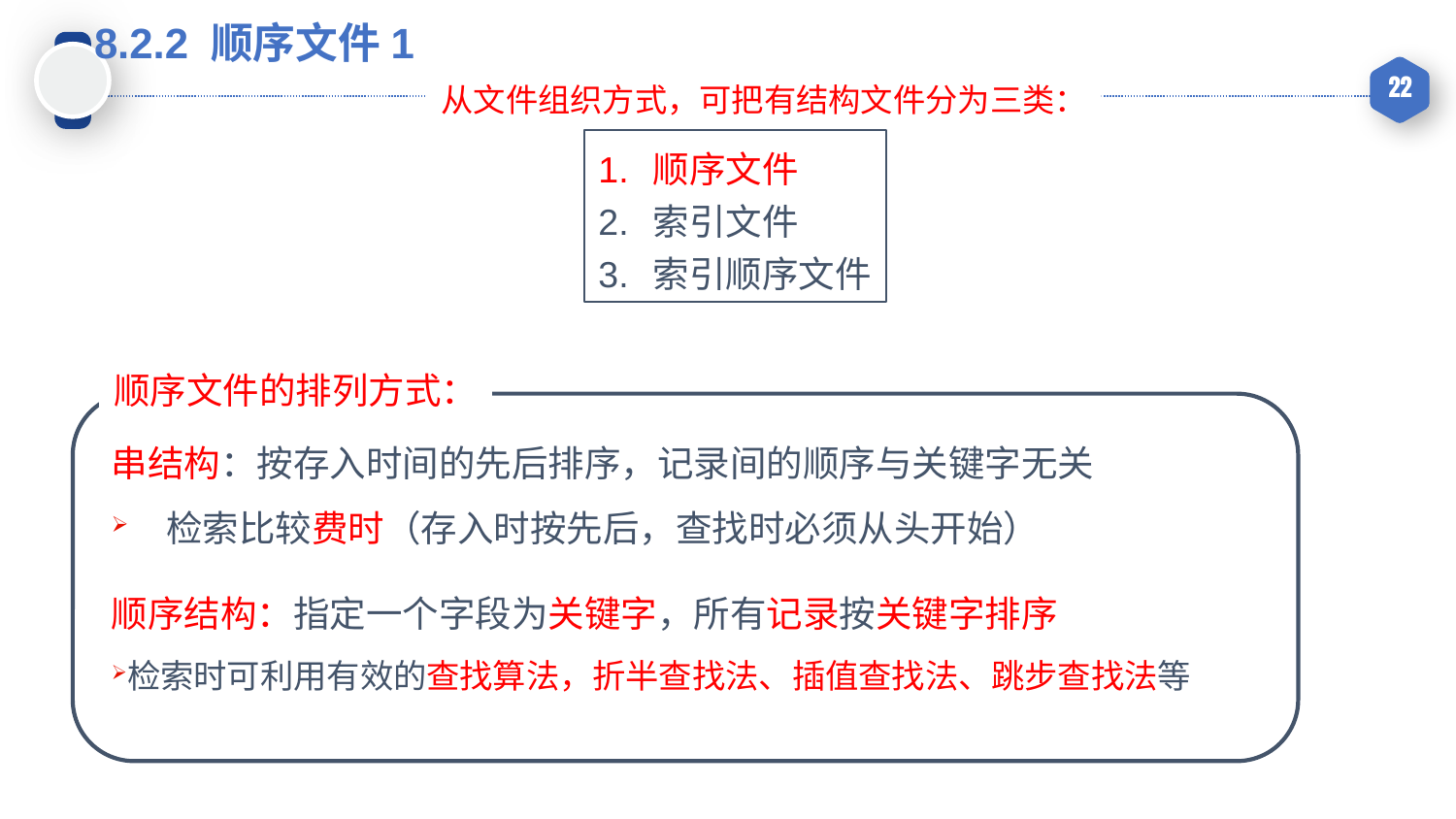

8.2.2 顺序文件1
从文件组织方式，可把有结构文件分为三类：
顺序文件
索引文件
索引顺序文件
顺序文件的排列方式：

串结构：按存入时间的先后排序，记录间的顺序与关键字无关
检索比较费时（存入时按先后，查找时必须从头开始）
顺序结构：指定一个字段为关键字，所有记录按关键字排序
检索时可利用有效的查找算法，折半查找法、插值查找法、跳步查找法等